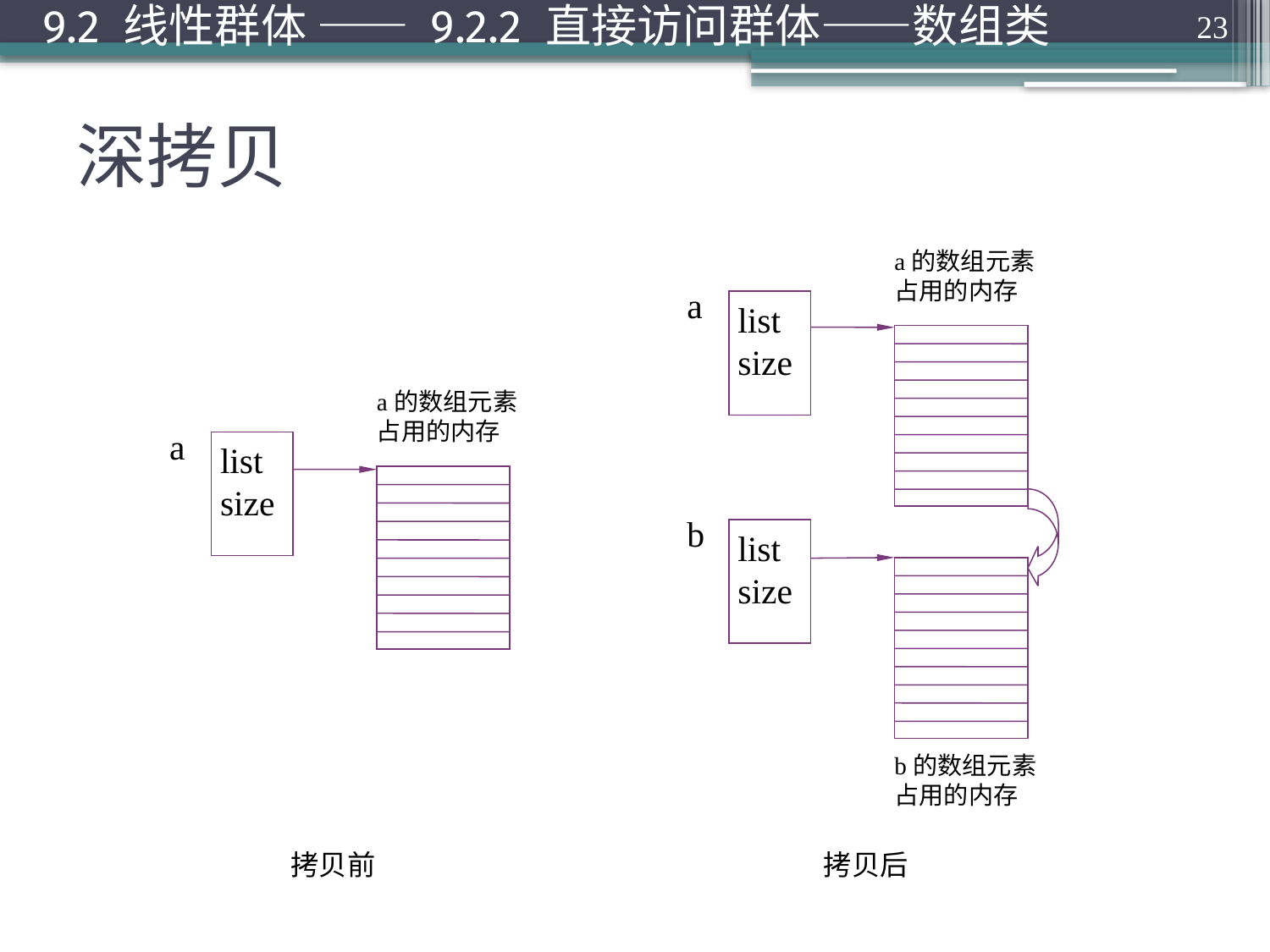

9.2 线性群体 —— 9.2.2 直接访问群体——数组类
23
# 深拷贝
a的数组元素
占用的内存
a
 list
 size

a的数组元素
占用的内存
a
 list
 size

b
 list
 size

b的数组元素
占用的内存
拷贝前
拷贝后